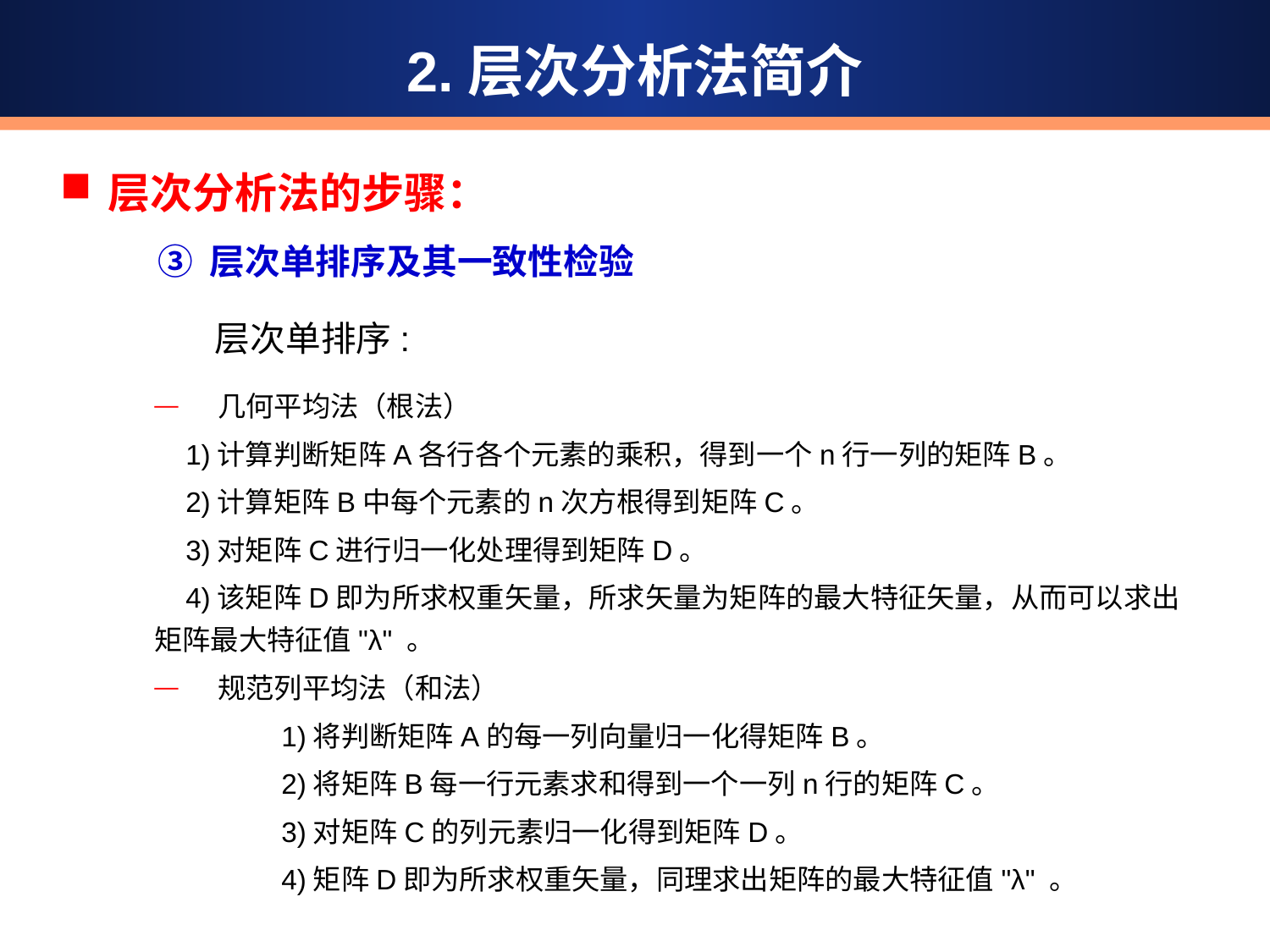

2.层次分析法简介
层次分析法的步骤：
③ 层次单排序及其一致性检验
层次单排序:
几何平均法（根法）
    1)计算判断矩阵A各行各个元素的乘积，得到一个n行一列的矩阵B。
    2)计算矩阵B中每个元素的n次方根得到矩阵C。
    3)对矩阵C进行归一化处理得到矩阵D。
    4)该矩阵D即为所求权重矢量，所求矢量为矩阵的最大特征矢量，从而可以求出矩阵最大特征值"λ" 。
规范列平均法（和法）
    	1)将判断矩阵A的每一列向量归一化得矩阵B。
	2)将矩阵B每一行元素求和得到一个一列n行的矩阵C。
	3)对矩阵C的列元素归一化得到矩阵D。
	4)矩阵D即为所求权重矢量，同理求出矩阵的最大特征值"λ" 。